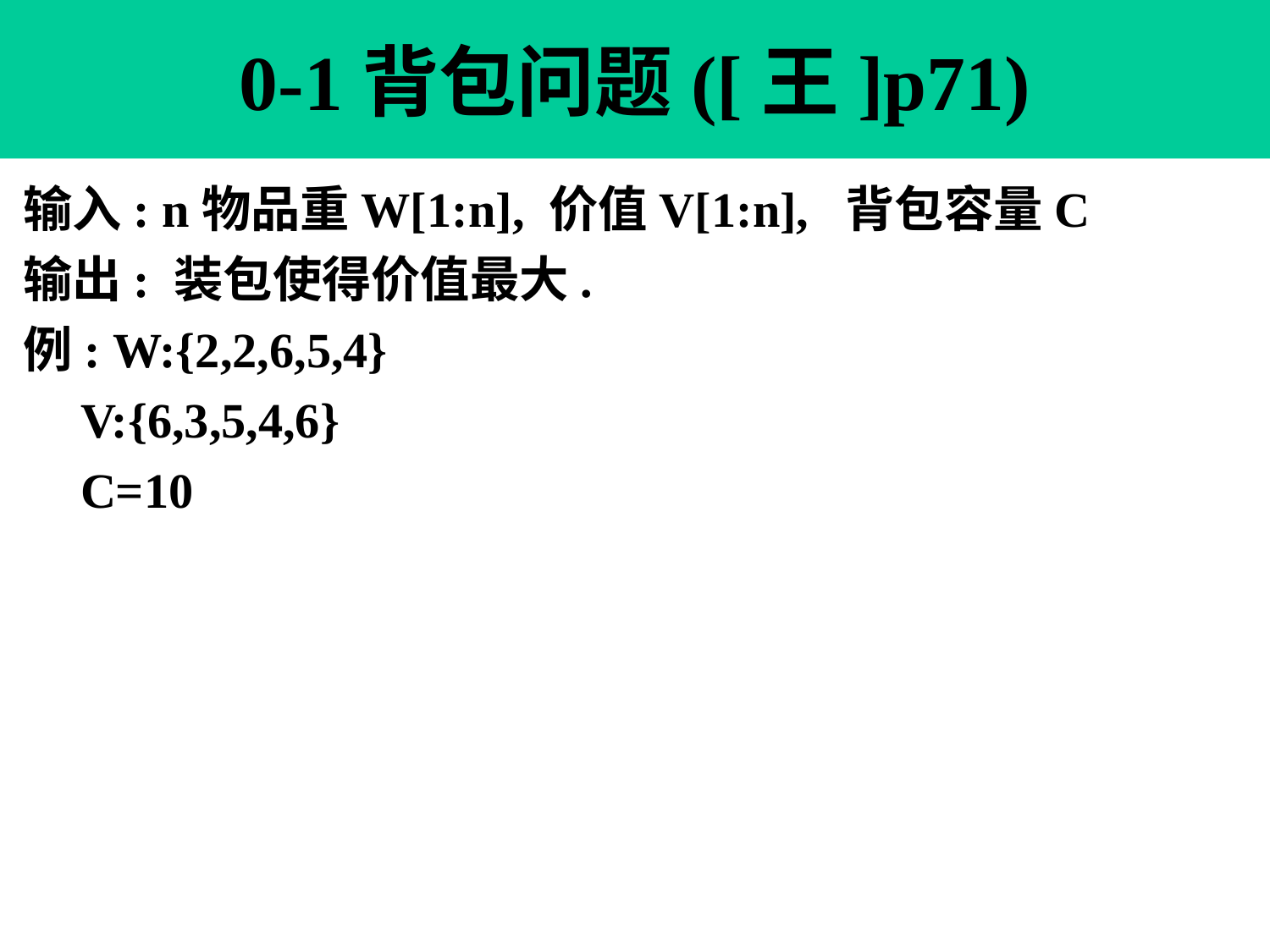

# 0-1背包问题([王]p71)
 输入: n物品重W[1:n], 价值V[1:n],  背包容量C
 输出: 装包使得价值最大.
 例: W:{2,2,6,5,4}
         V:{6,3,5,4,6}
         C=10